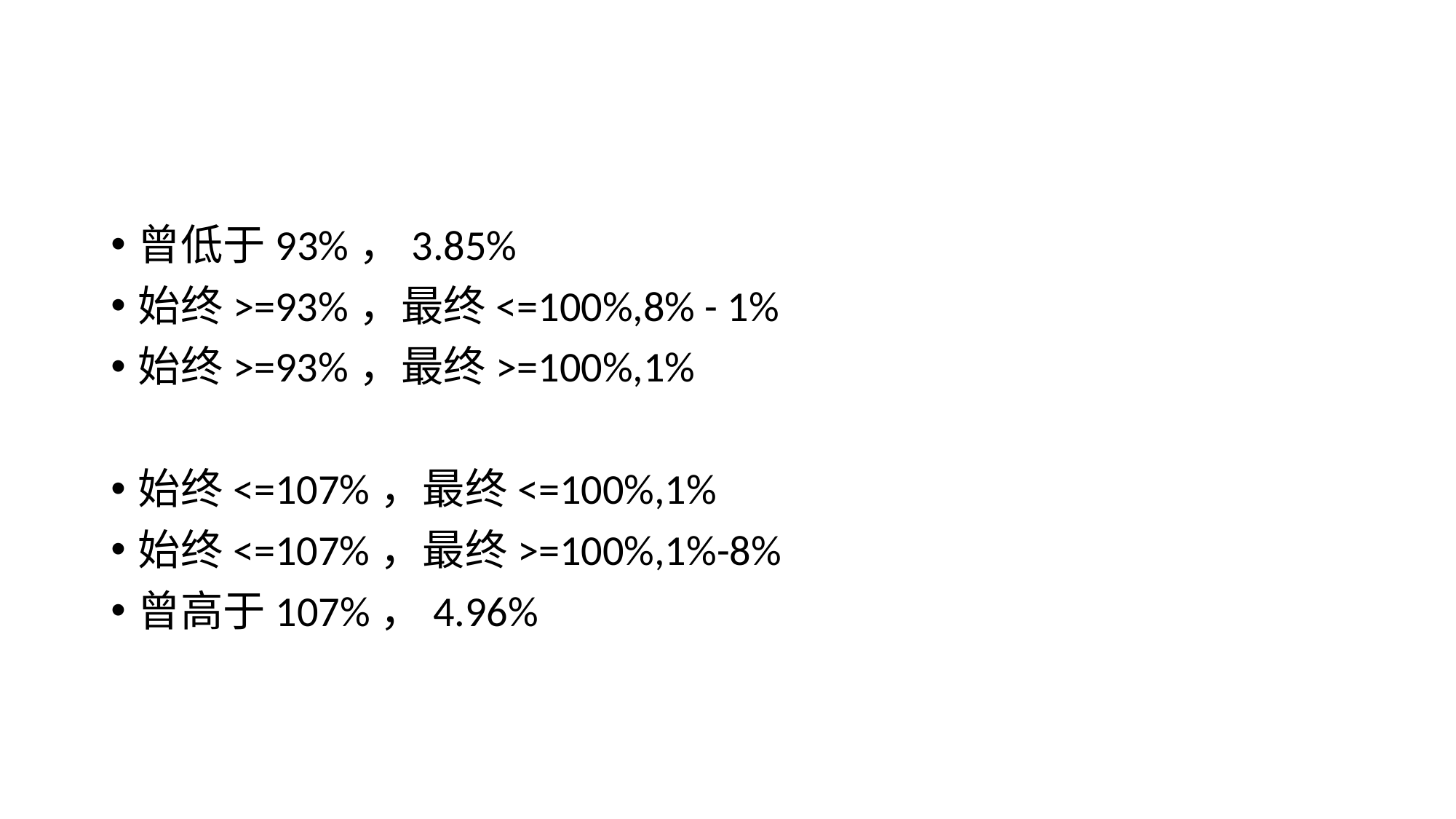

#
曾低于93%，3.85%
始终>=93%，最终<=100%,8% - 1%
始终>=93%，最终>=100%,1%

始终<=107%，最终<=100%,1%
始终<=107%，最终>=100%,1%-8%
曾高于107%，4.96%